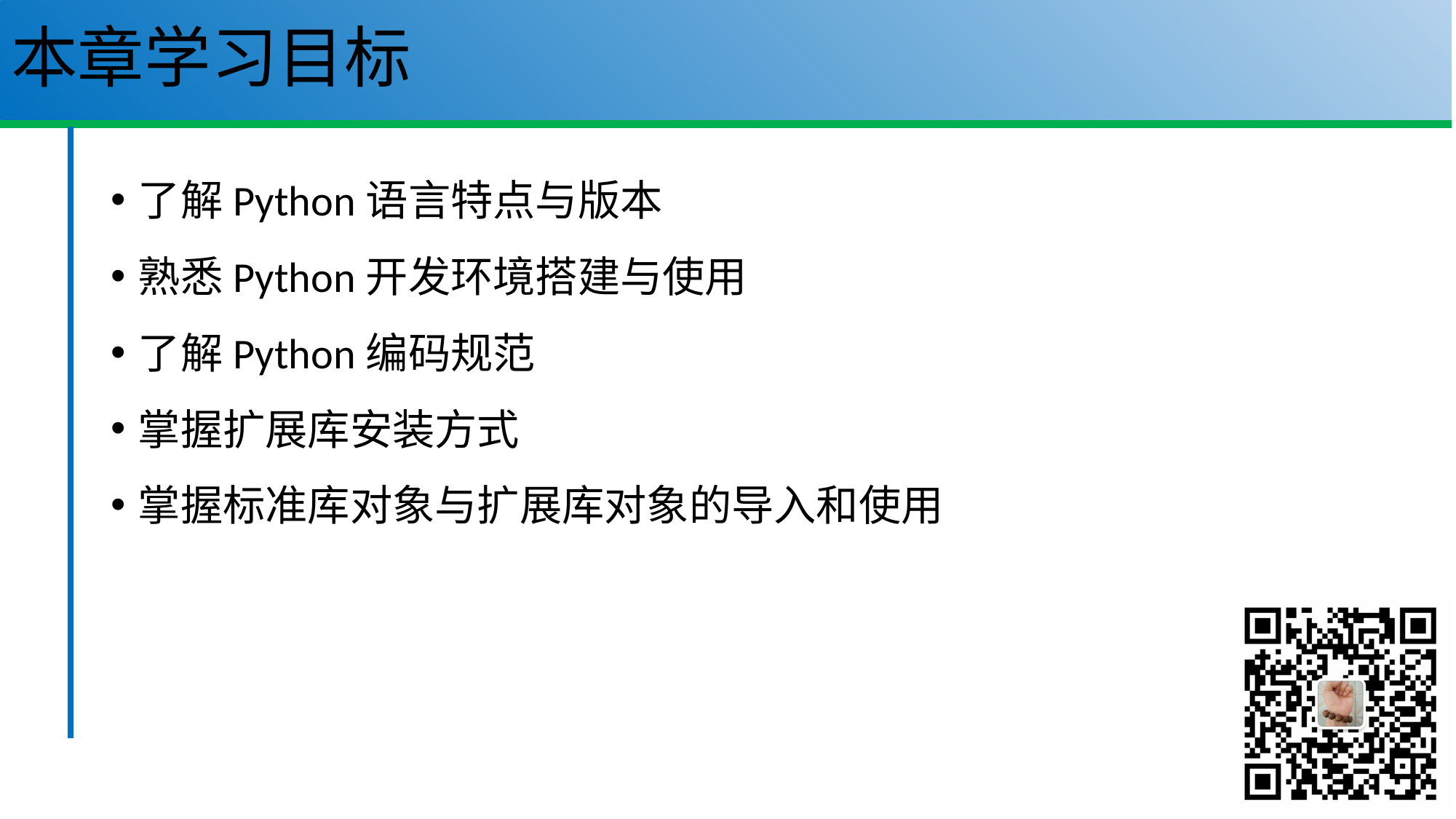

# 本章学习目标
了解Python语言特点与版本
熟悉Python开发环境搭建与使用
了解Python编码规范
掌握扩展库安装方式
掌握标准库对象与扩展库对象的导入和使用
2